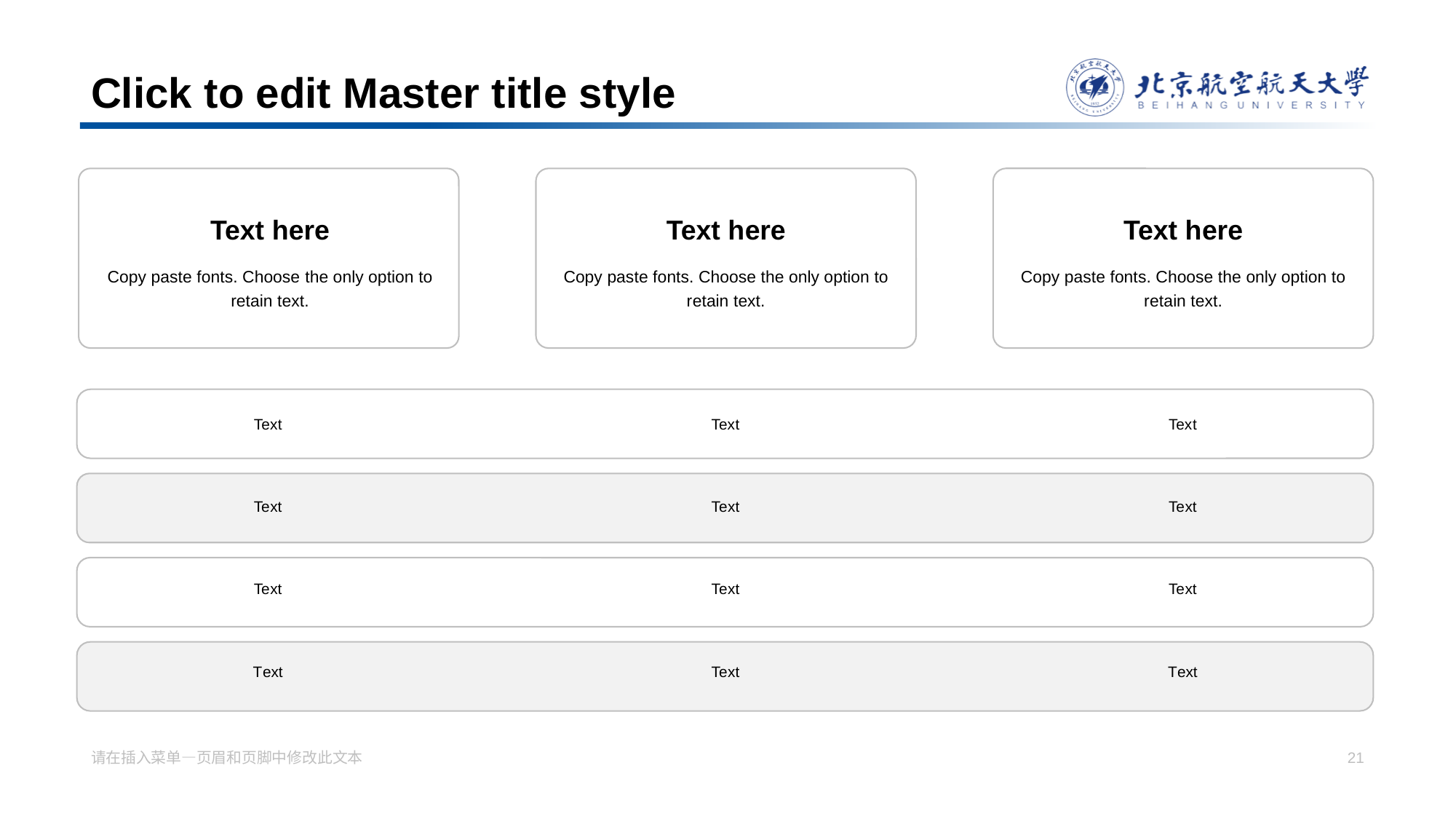

# Click to edit Master title style

Text h ere
Copy paste fonts. Choose the only option to
r etain text.

Text  here
Copy paste fonts. Choose  the only option to retain text.

Text h ere
Copy paste fonts. Choose the only option to
r etain text.

Tex t
Tex t
Tex t

Te xt
Te xt
Te xt

Te xt
Te xt
Te xt

T ext
Te xt
T ext
请在插入菜单—页眉和页脚中修改此文本
21